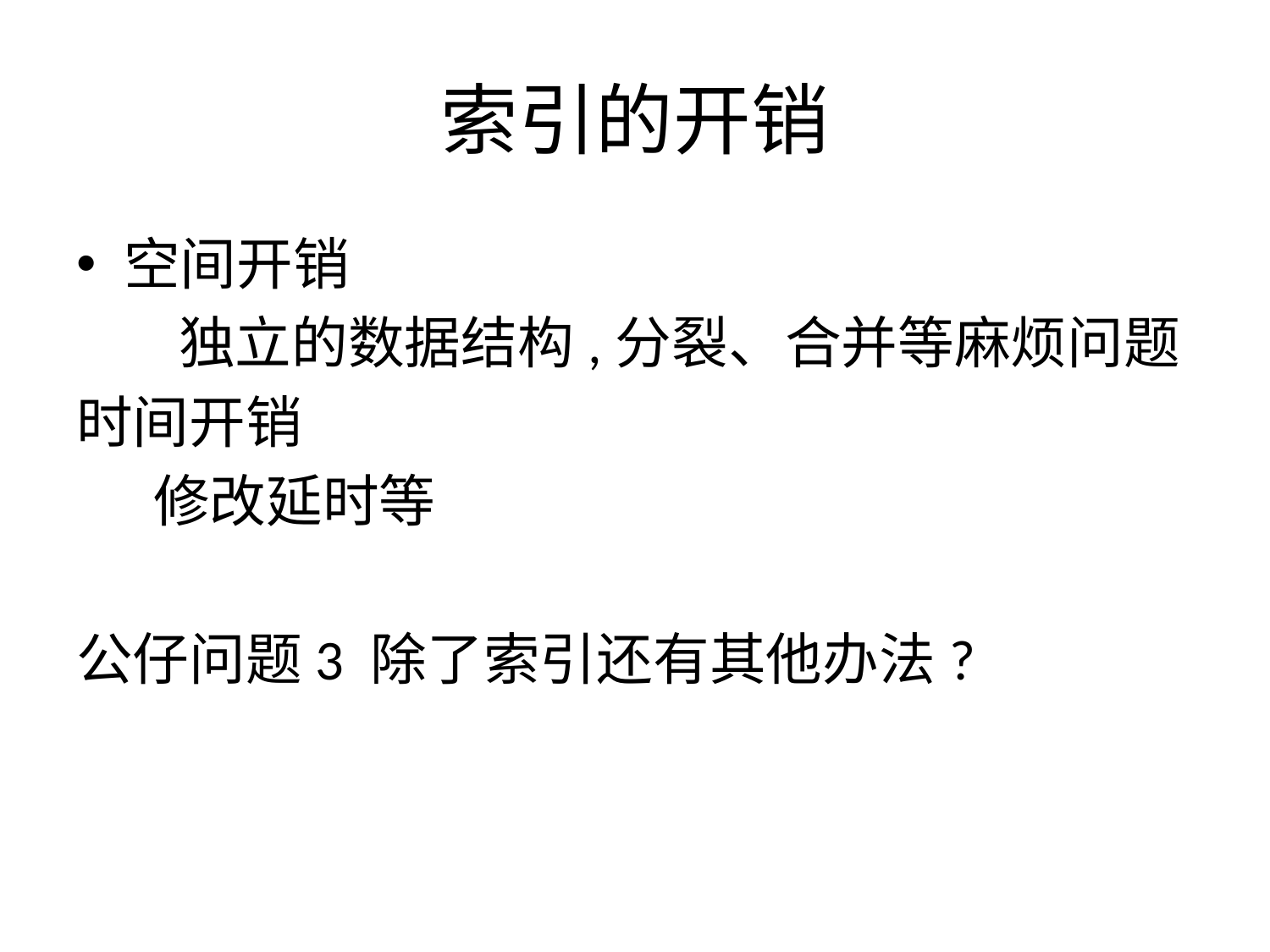

# 索引的开销
空间开销
       独立的数据结构,分裂、合并等麻烦问题
时间开销
     修改延时等

公仔问题3 除了索引还有其他办法?